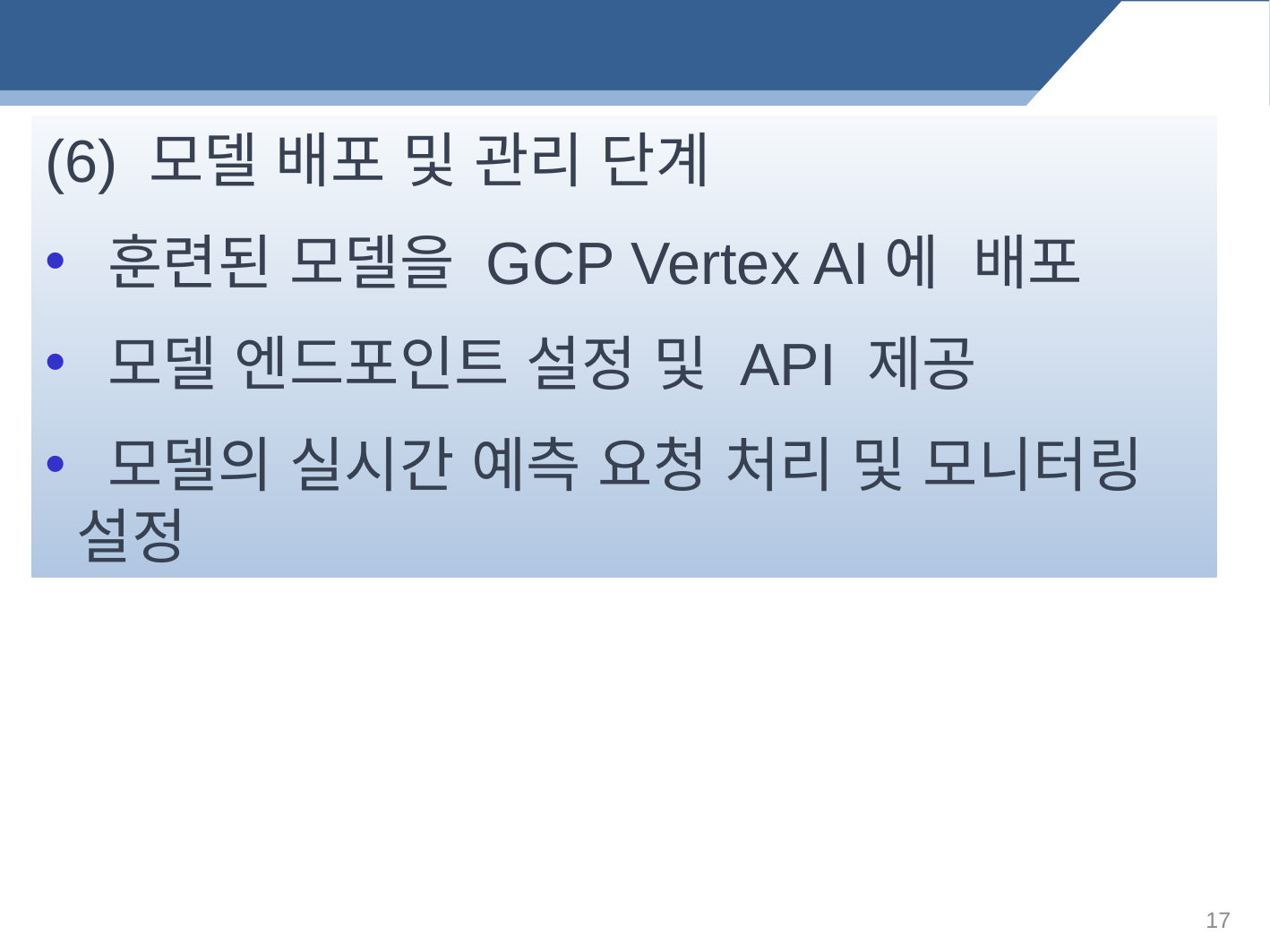

(6) 모델 배포 및 관리 단계
 훈련된 모델을 GCP Vertex AI에  배포
 모델 엔드포인트 설정 및 API 제공
 모델의 실시간 예측 요청 처리 및 모니터링 설정